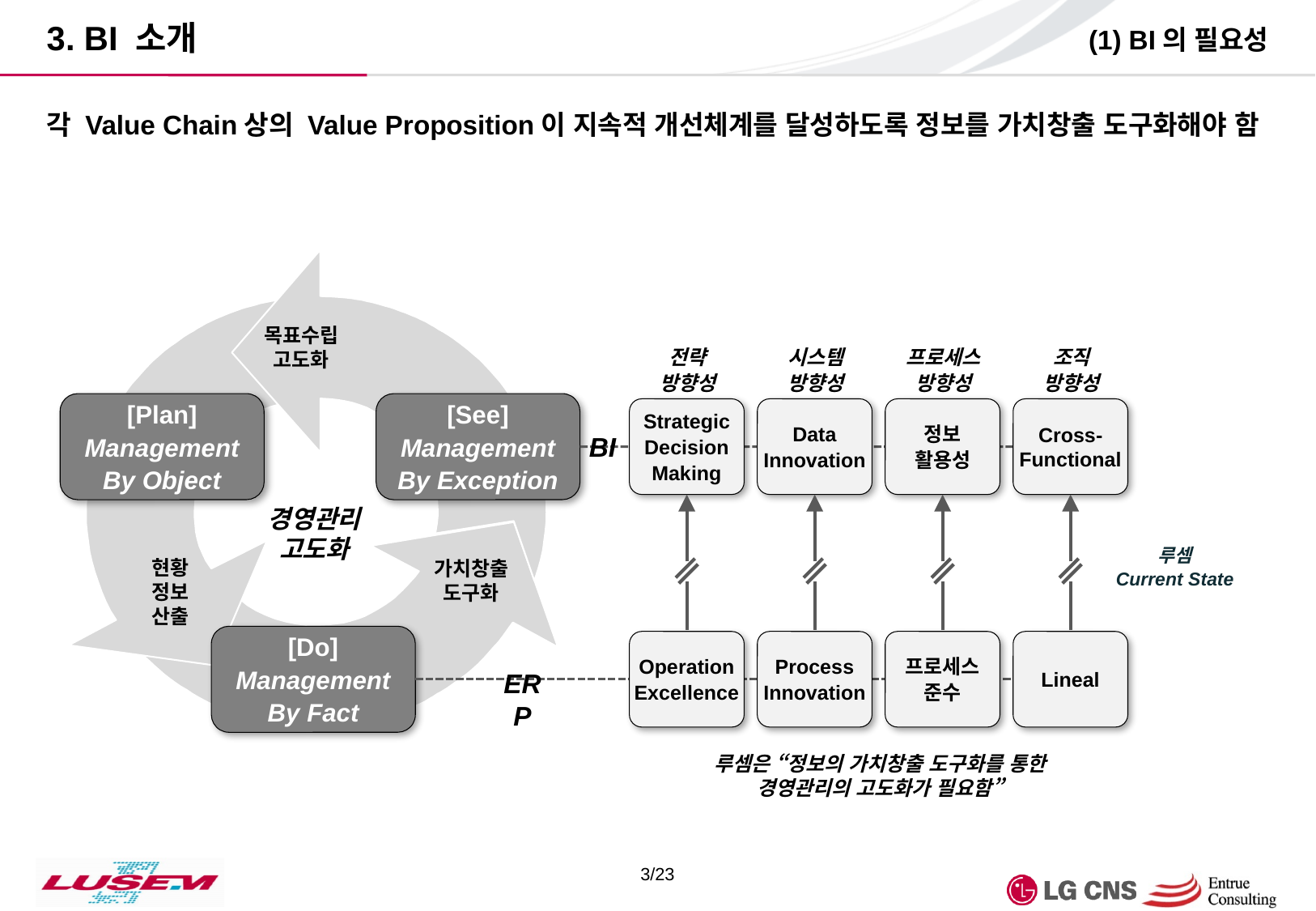

(1) BI의 필요성
3. BI 소개
각 Value Chain상의 Value Proposition이 지속적 개선체계를 달성하도록 정보를 가치창출 도구화해야 함

목표수립
고도화
전략
방향성
시스템
방향성
프로세스
방향성
조직
방향성
[Plan]
Management
By Object
[See]
Management
By Exception
Strategic
Decision
Making
Data
Innovation
정보
활용성
Cross-Functional
BI
경영관리
고도화
루셈
Current State
현황 정보 산출
가치창출 도구화
[Do]
Management
By Fact
Operation
Excellence
Process
Innovation
프로세스
준수
Lineal
ERP
루셈은 “정보의 가치창출 도구화를 통한
경영관리의 고도화가 필요함”
3/23